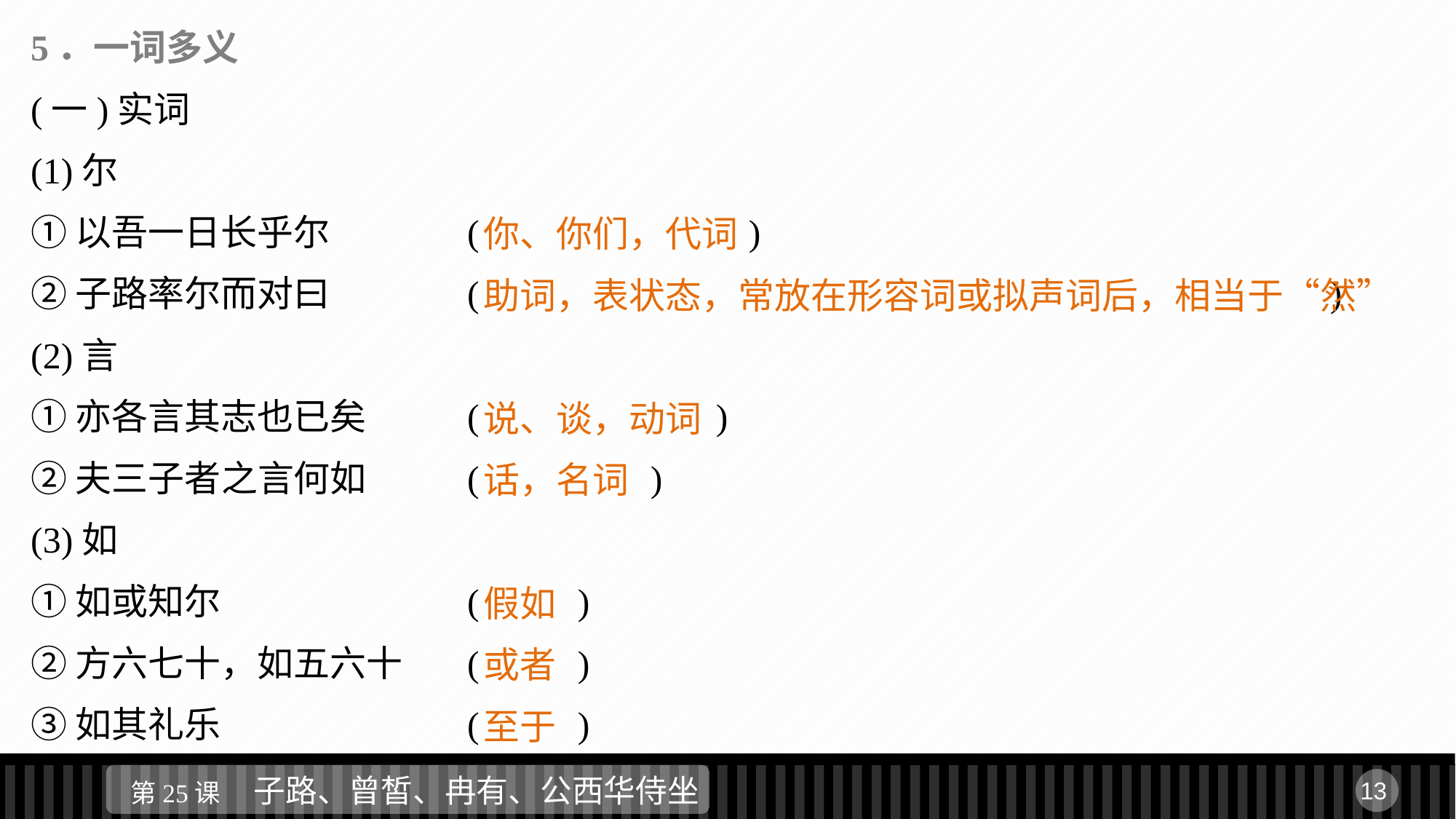

5．一词多义
(一)实词
(1)尔
①以吾一日长乎尔		(　             　　　)
②子路率尔而对曰		(　　　　                                                                                    )
(2)言
①亦各言其志也已矣	(　　　　         )
②夫三子者之言何如	(　　　　 )
(3)如
①如或知尔			(　　 )
②方六七十，如五六十	(　　 )
③如其礼乐			(　　 )
你、你们，代词
助词，表状态，常放在形容词或拟声词后，相当于“然”

说、谈，动词
话，名词

假如
或者
至于